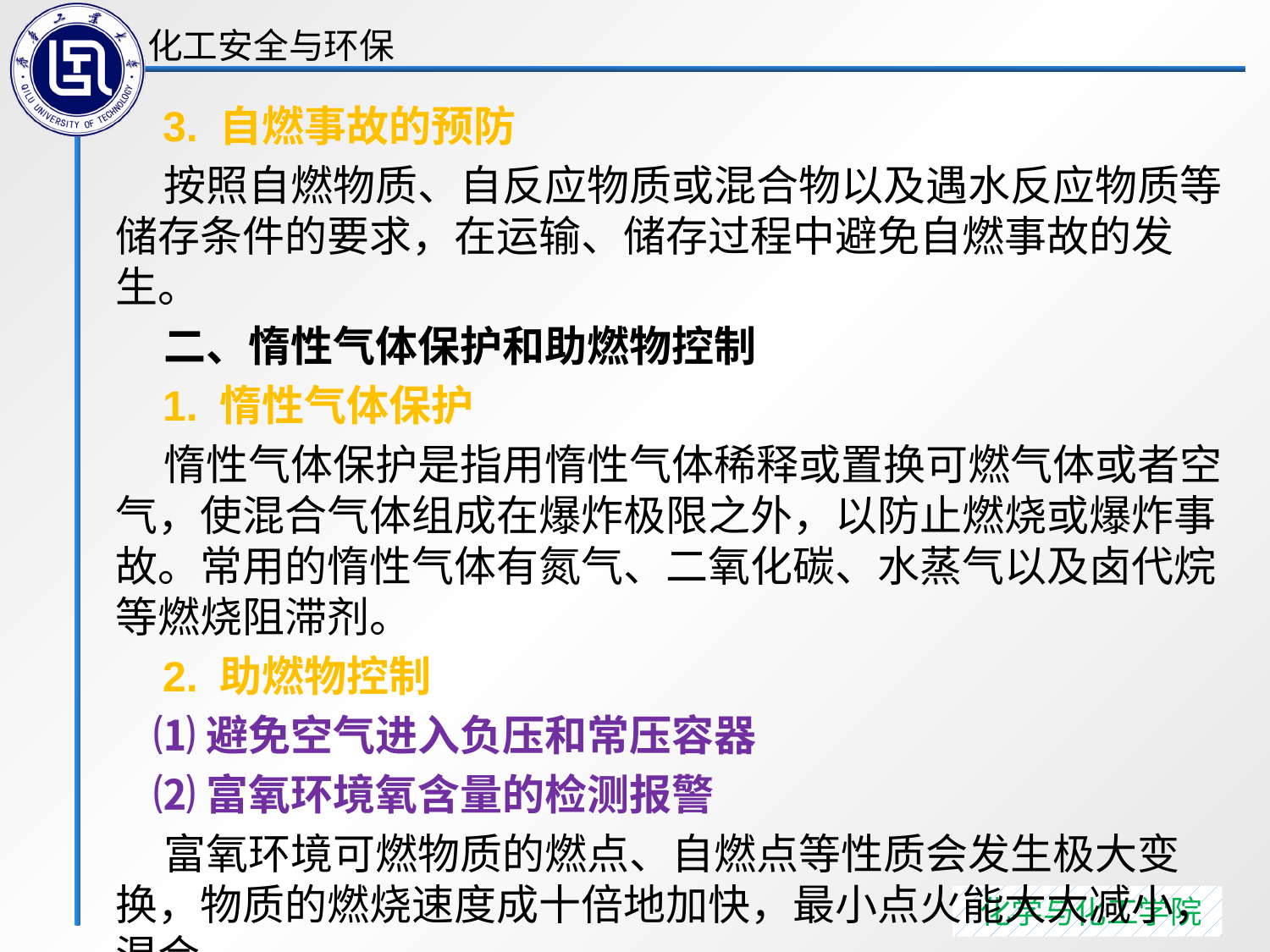

3. 自燃事故的预防
    按照自燃物质、自反应物质或混合物以及遇水反应物质等储存条件的要求，在运输、储存过程中避免自燃事故的发生。
    二、惰性气体保护和助燃物控制
    1. 惰性气体保护
    惰性气体保护是指用惰性气体稀释或置换可燃气体或者空气，使混合气体组成在爆炸极限之外，以防止燃烧或爆炸事故。常用的惰性气体有氮气、二氧化碳、水蒸气以及卤代烷等燃烧阻滞剂。
    2. 助燃物控制
    ⑴避免空气进入负压和常压容器
    ⑵富氧环境氧含量的检测报警
    富氧环境可燃物质的燃点、自燃点等性质会发生极大变换，物质的燃烧速度成十倍地加快，最小点火能大大减小，混合